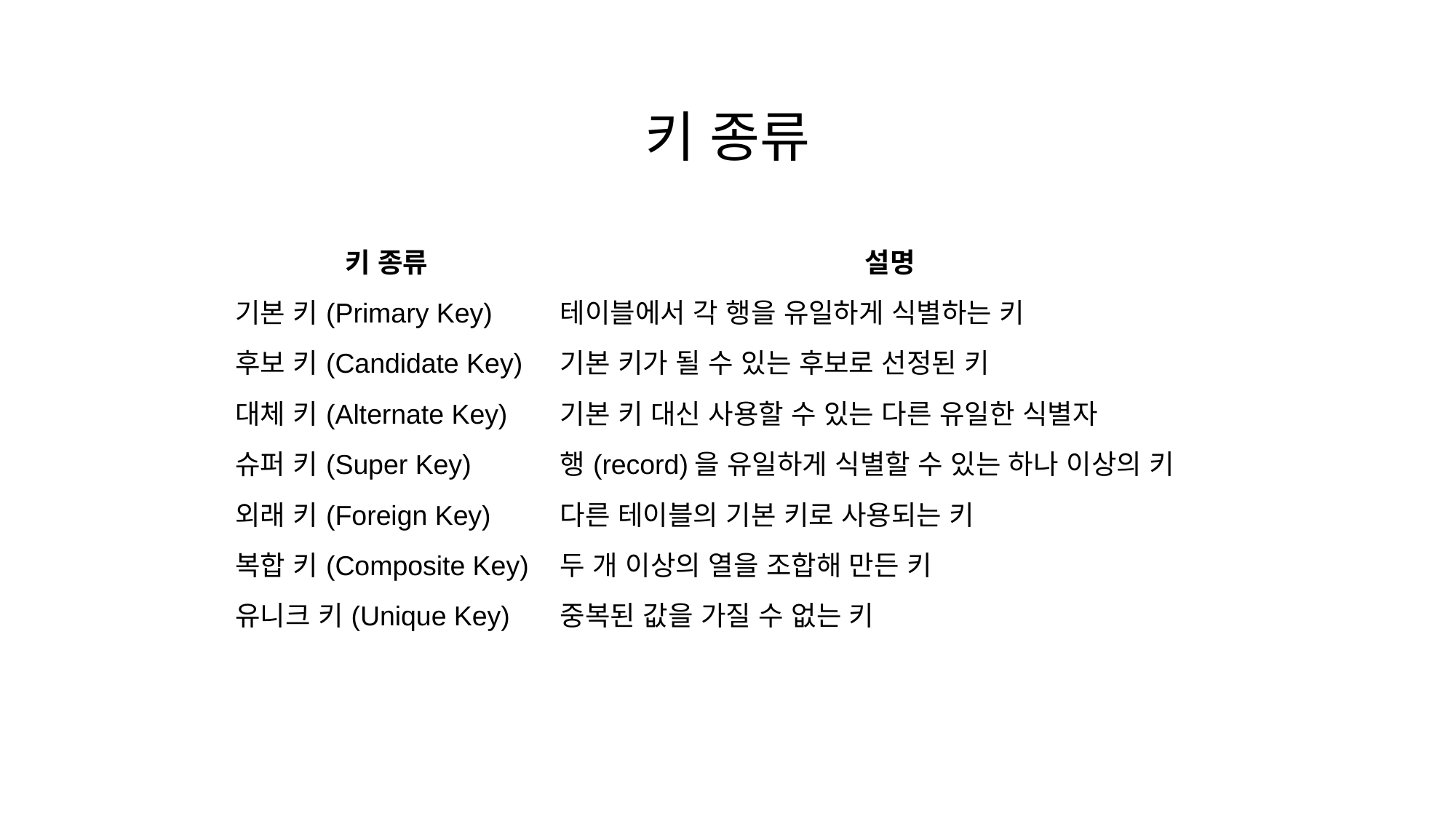

# 키 종류
| 키 종류 | 설명 |
| --- | --- |
| 기본 키(Primary Key) | 테이블에서 각 행을 유일하게 식별하는 키 |
| 후보 키(Candidate Key) | 기본 키가 될 수 있는 후보로 선정된 키 |
| 대체 키(Alternate Key) | 기본 키 대신 사용할 수 있는 다른 유일한 식별자 |
| 슈퍼 키(Super Key) | 행(record)을 유일하게 식별할 수 있는 하나 이상의 키 |
| 외래 키(Foreign Key) | 다른 테이블의 기본 키로 사용되는 키 |
| 복합 키(Composite Key) | 두 개 이상의 열을 조합해 만든 키 |
| 유니크 키(Unique Key) | 중복된 값을 가질 수 없는 키 |